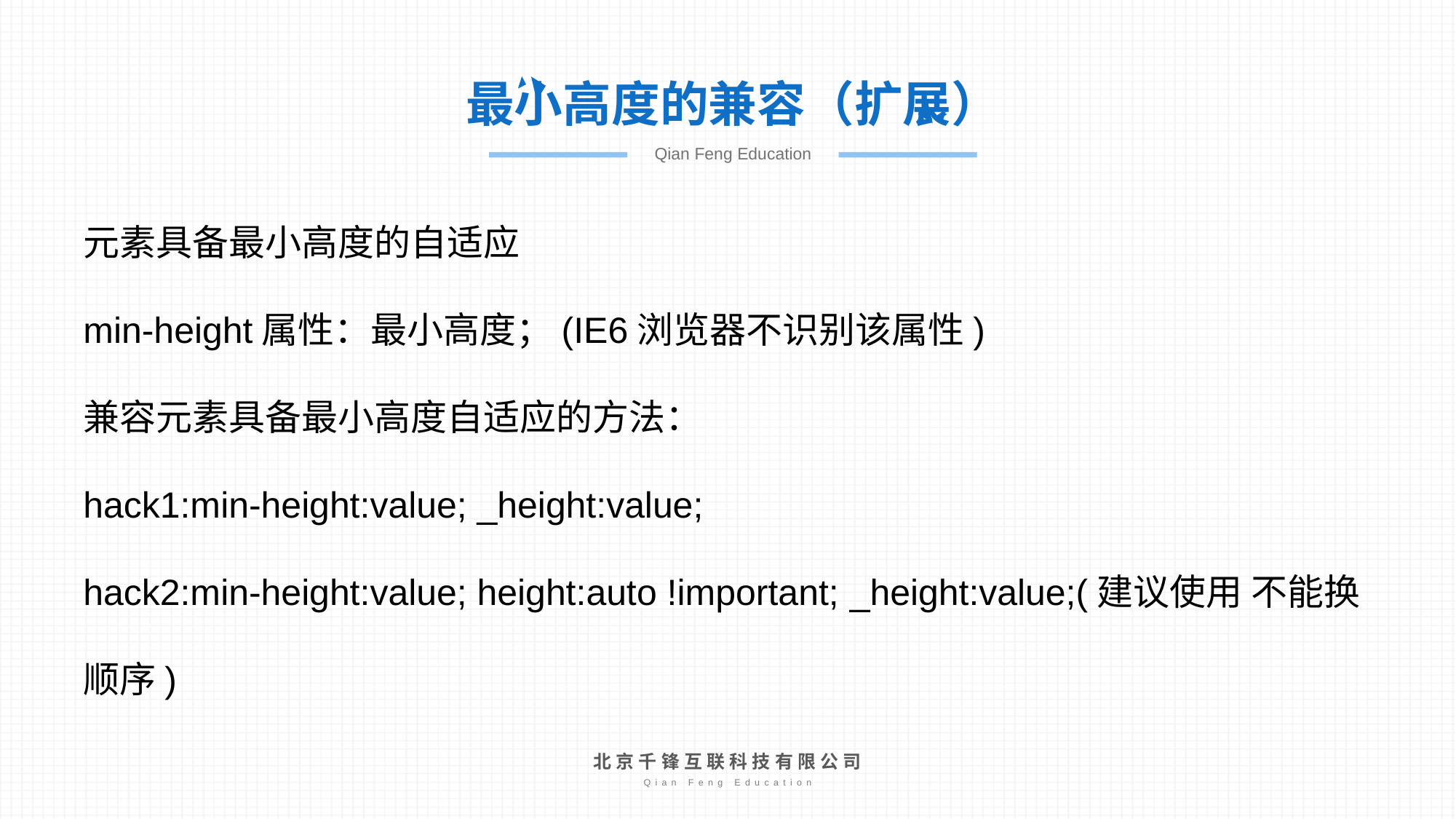

最小高度的兼容（扩展）

Qian Feng Education

元素具备最小高度的自适应
min-height属性：最小高度；(IE6浏览器不识别该属性)
兼容元素具备最小高度自适应的方法：
hack1:min-height:value; _height:value;
hack2:min-height:value; height:auto !important; _height:value;(建议使用 不能换顺序)
北京千锋互联科技有限公司
Qian Feng Education